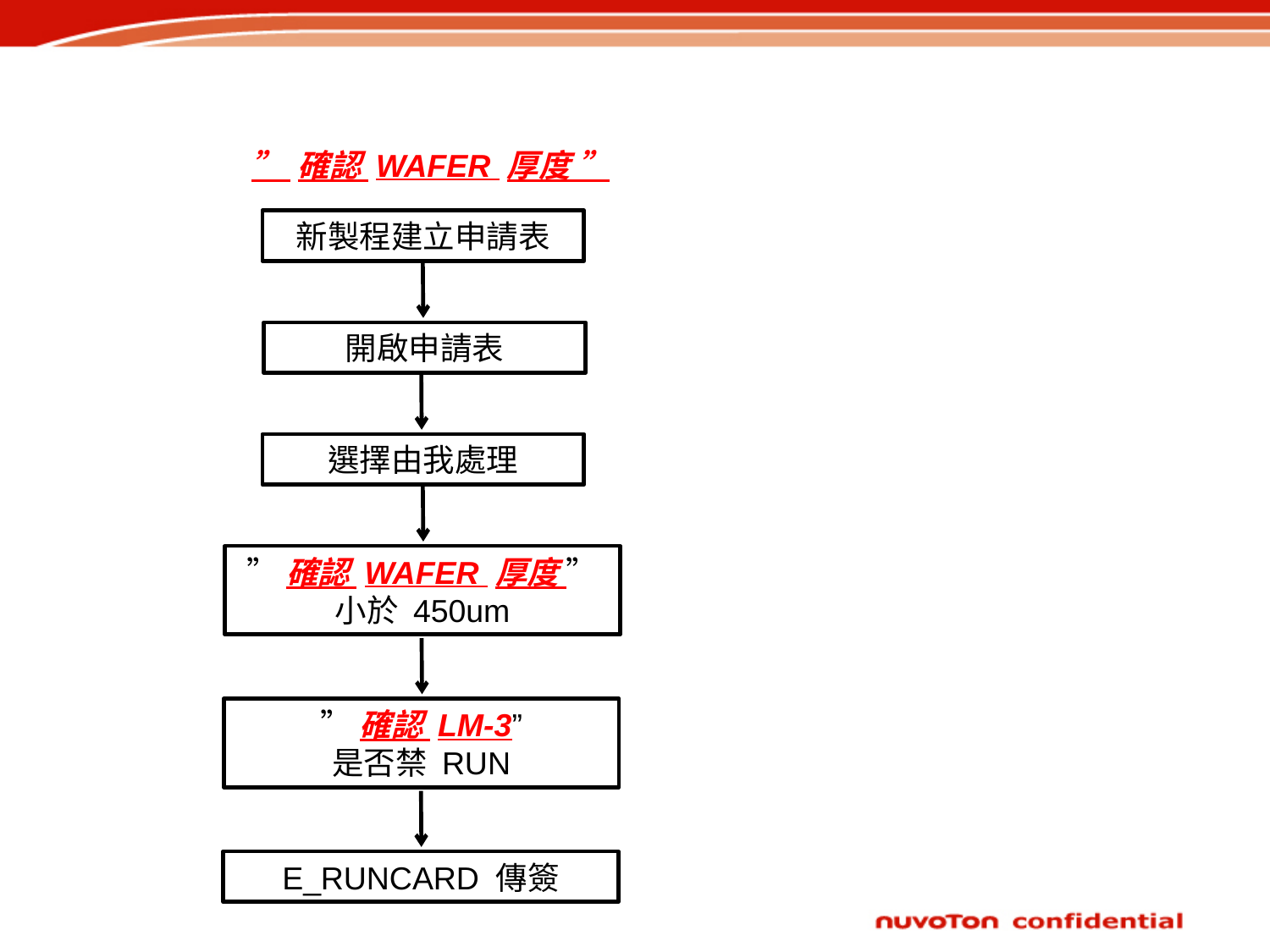

” 確認 WAFER 厚度 ”
新製程建立申請表
開啟申請表
選擇由我處理
”確認 WAFER 厚度 ”
小於 450um
”確認 LM-3”
是否禁 RUN
E_RUNCARD 傳簽